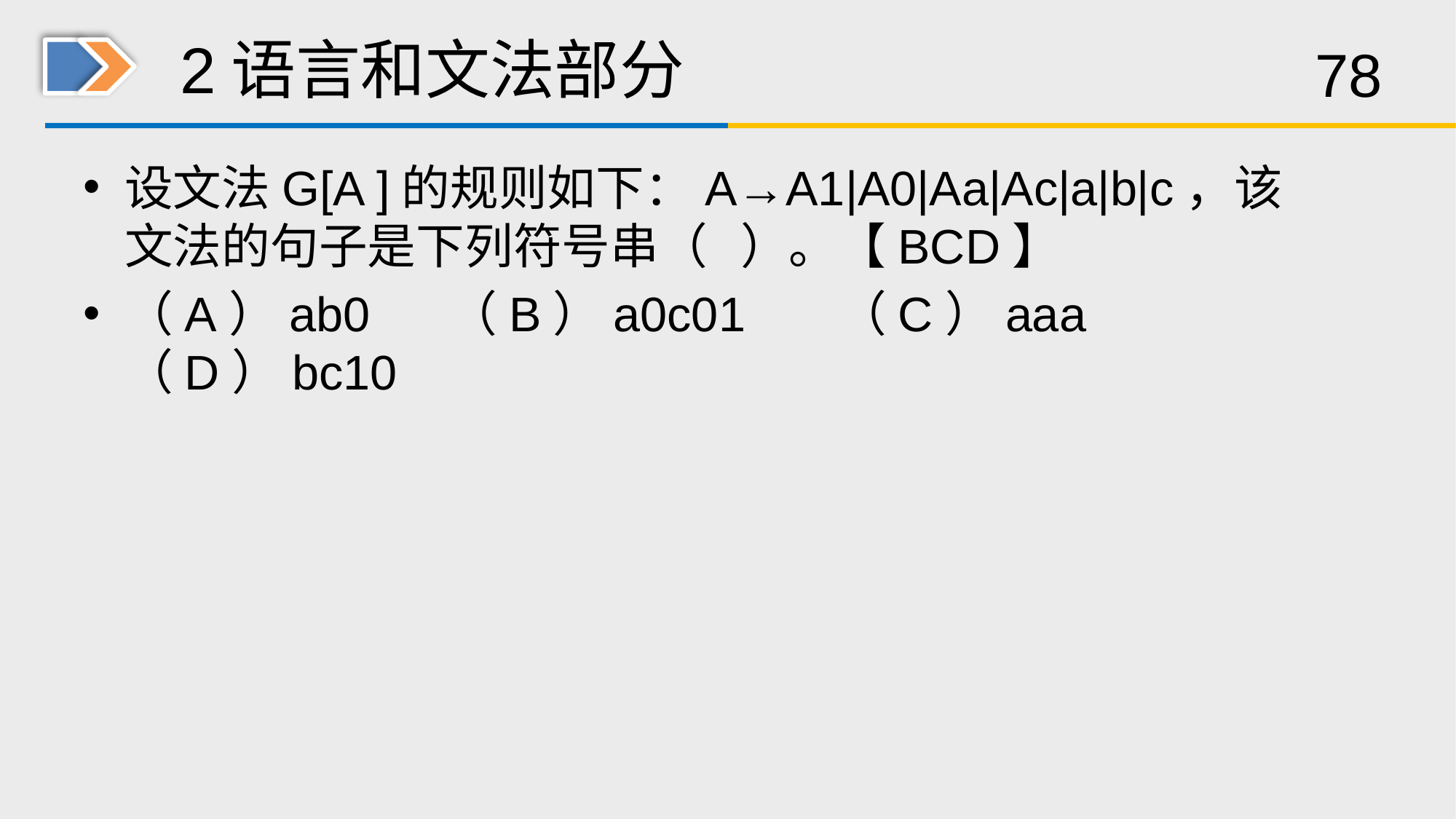

# 2语言和文法部分
78
设文法G[A ]的规则如下：A→A1|A0|Aa|Ac|a|b|c，该文法的句子是下列符号串（   ）。【BCD】
（A）ab0     （B）a0c01      （C）aaa     （D）bc10